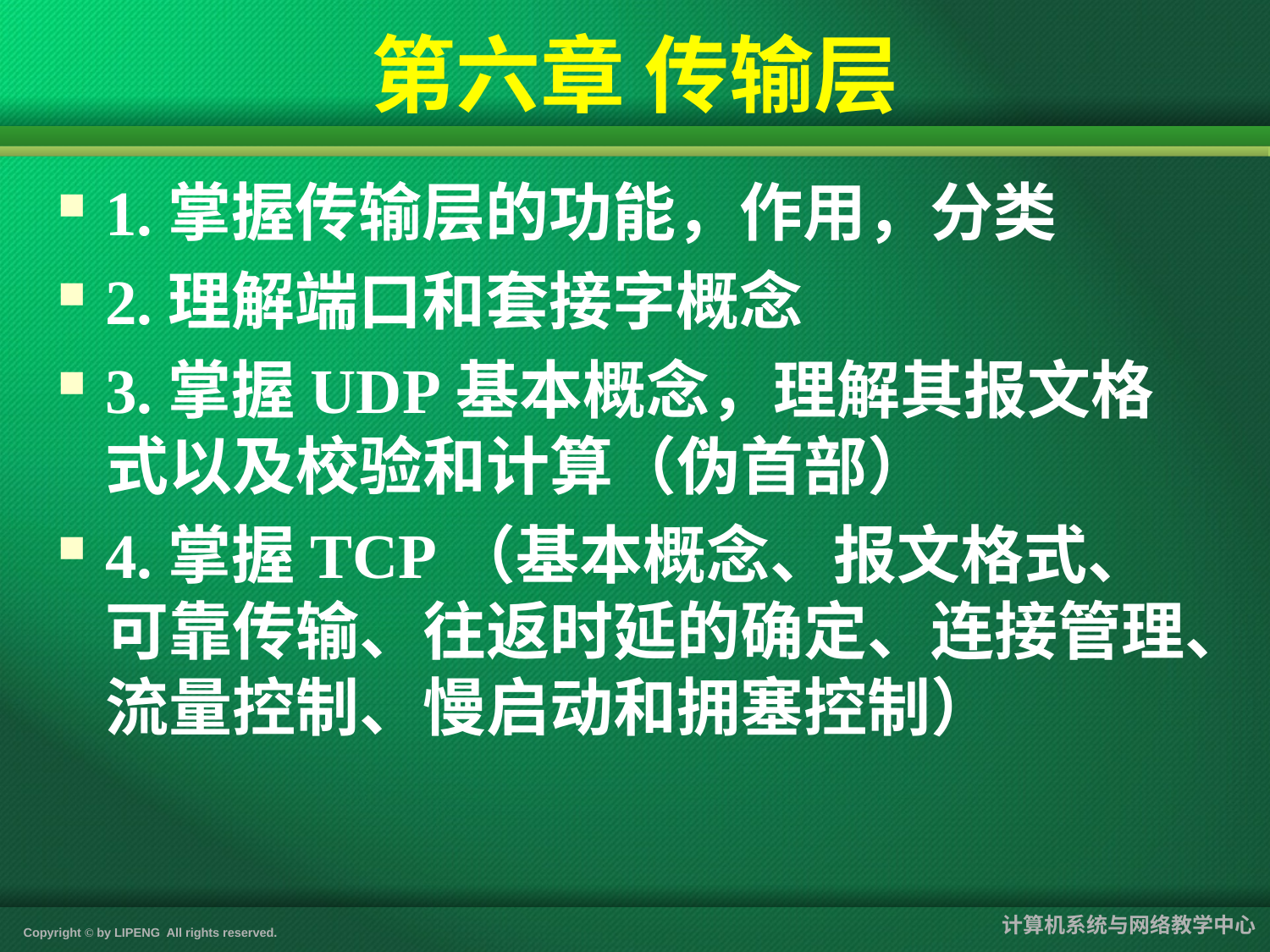

#
第六章 传输层
1.掌握传输层的功能，作用，分类
2.理解端口和套接字概念
3.掌握UDP基本概念，理解其报文格式以及校验和计算（伪首部）
4.掌握TCP（基本概念、报文格式、可靠传输、往返时延的确定、连接管理、流量控制、慢启动和拥塞控制）